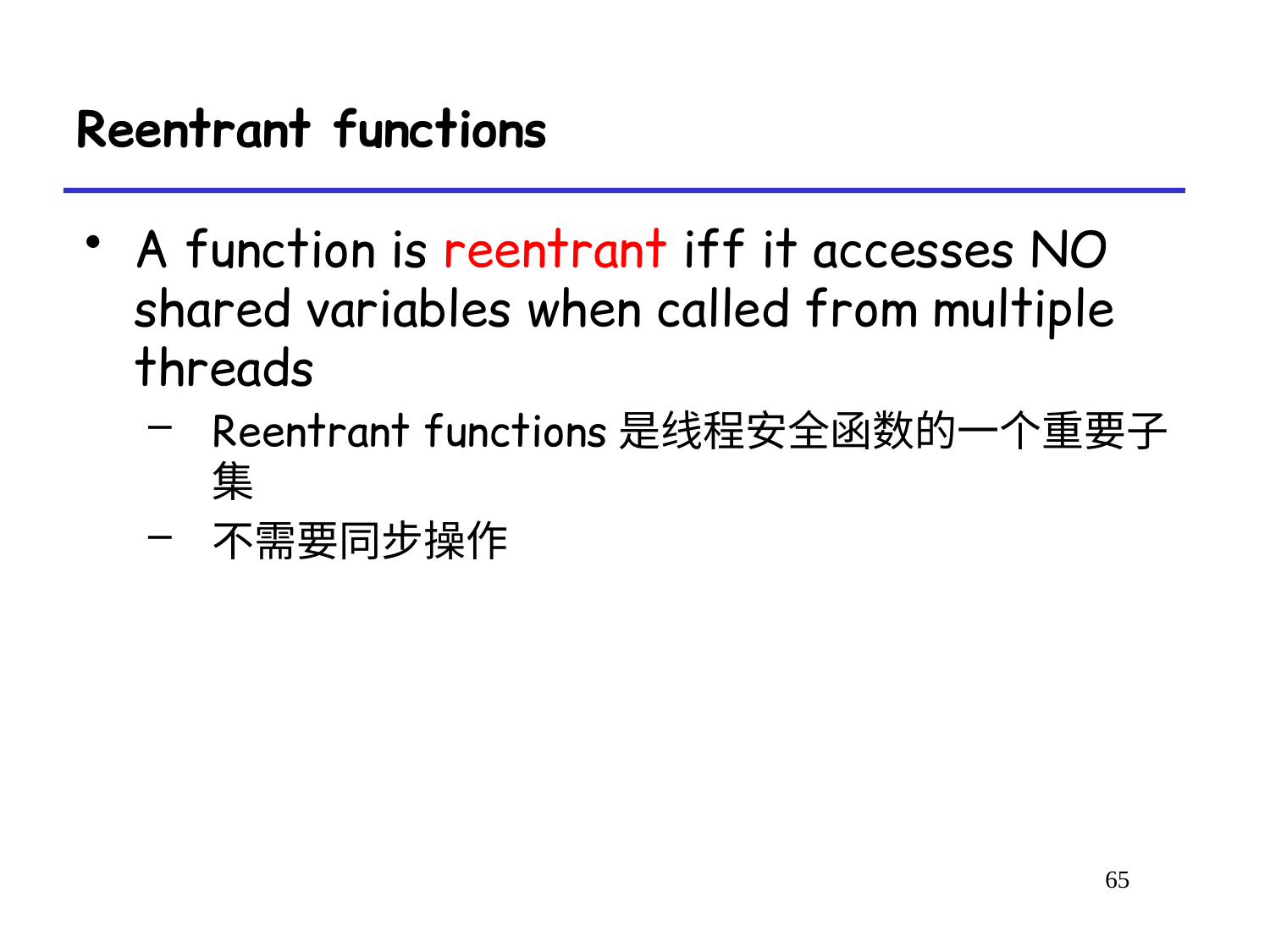

# Reentrant functions
A function is reentrant iff it accesses NO shared variables when called from multiple threads
Reentrant functions是线程安全函数的一个重要子集
不需要同步操作
65